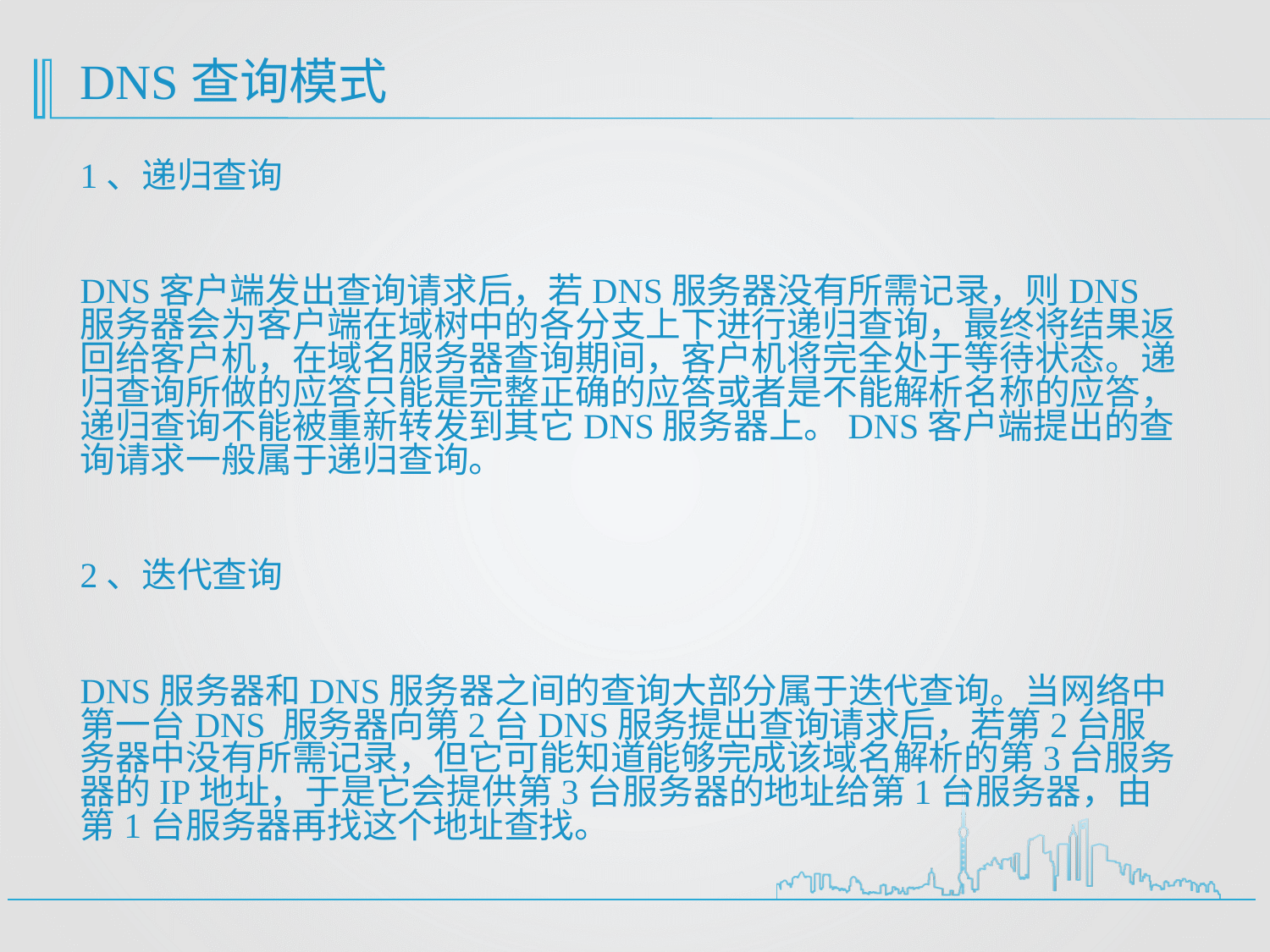

# DNS查询模式
1、递归查询

DNS客户端发出查询请求后，若DNS服务器没有所需记录，则DNS服务器会为客户端在域树中的各分支上下进行递归查询，最终将结果返回给客户机，在域名服务器查询期间，客户机将完全处于等待状态。递归查询所做的应答只能是完整正确的应答或者是不能解析名称的应答，递归查询不能被重新转发到其它DNS服务器上。DNS客户端提出的查询请求一般属于递归查询。

2、迭代查询

DNS服务器和DNS服务器之间的查询大部分属于迭代查询。当网络中第一台DNS 服务器向第2台DNS服务提出查询请求后，若第2台服务器中没有所需记录，但它可能知道能够完成该域名解析的第3台服务器的IP地址，于是它会提供第3台服务器的地址给第1台服务器，由第1台服务器再找这个地址查找。